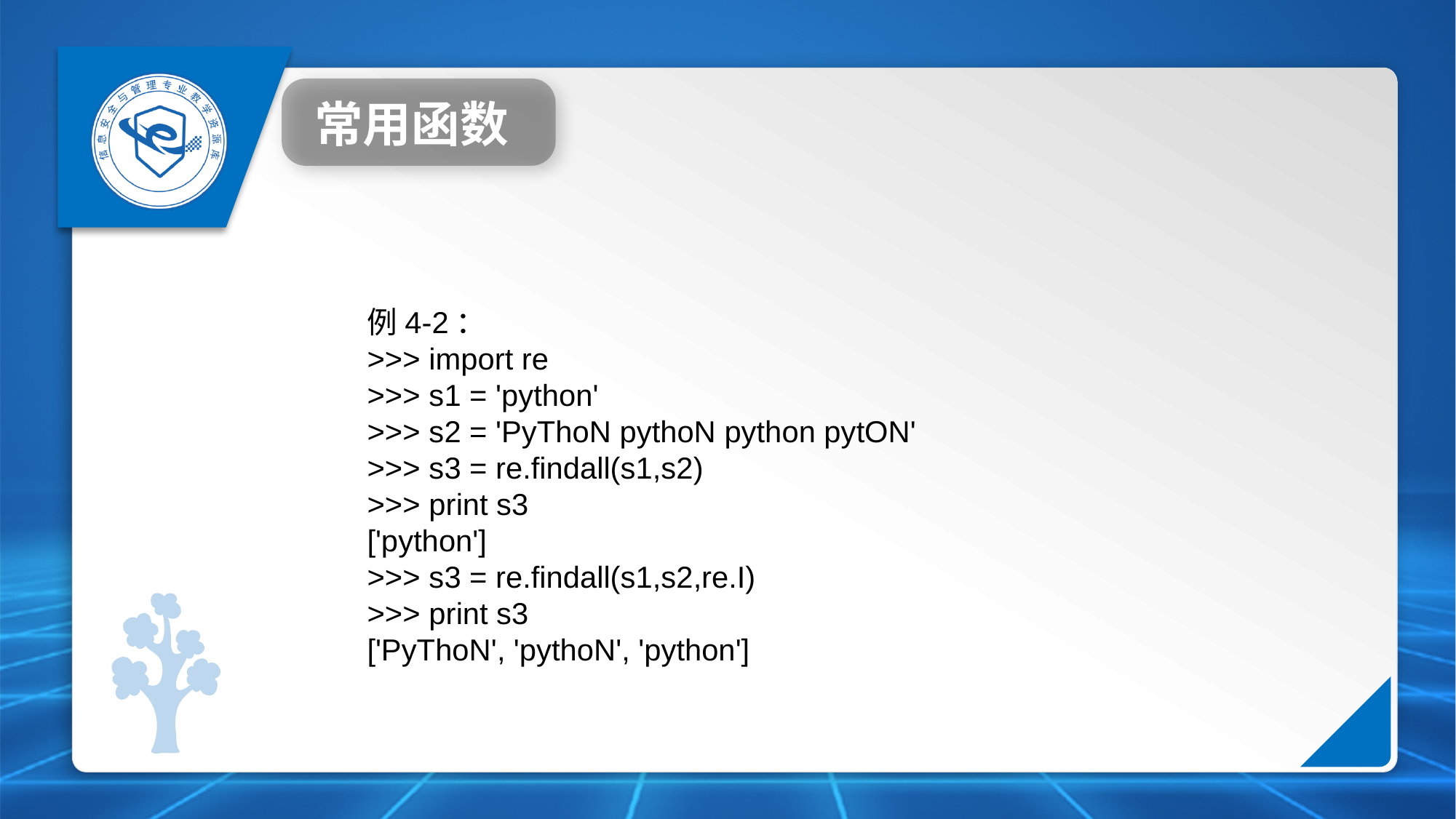

常用函数
例4-2：
>>> import re
>>> s1 = 'python'
>>> s2 = 'PyThoN pythoN python pytON'
>>> s3 = re.findall(s1,s2)
>>> print s3
['python']
>>> s3 = re.findall(s1,s2,re.I)
>>> print s3
['PyThoN', 'pythoN', 'python']